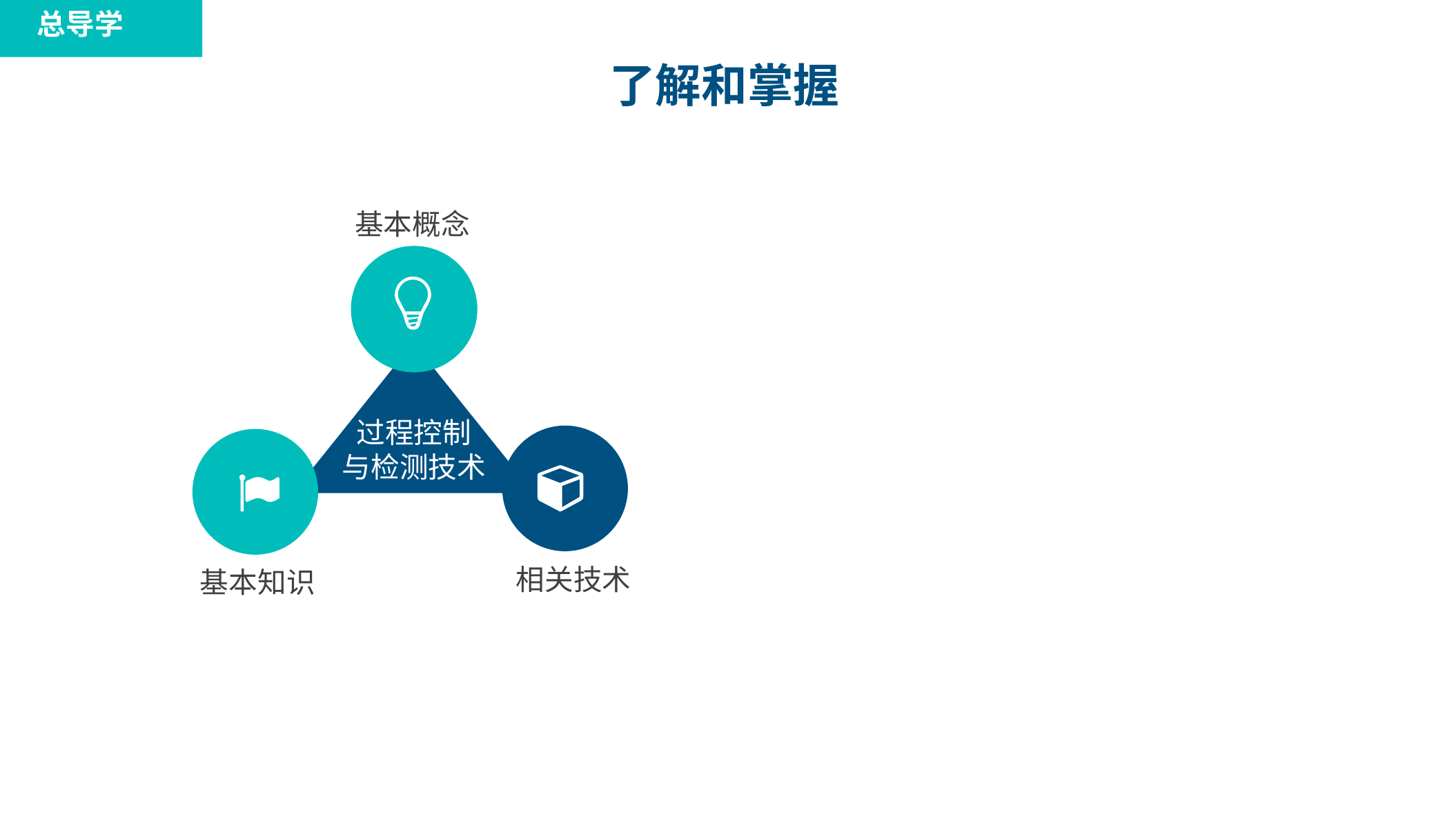

总导学
了解和掌握
基本概念

过程控制
与检测技术

相关技术
基本知识